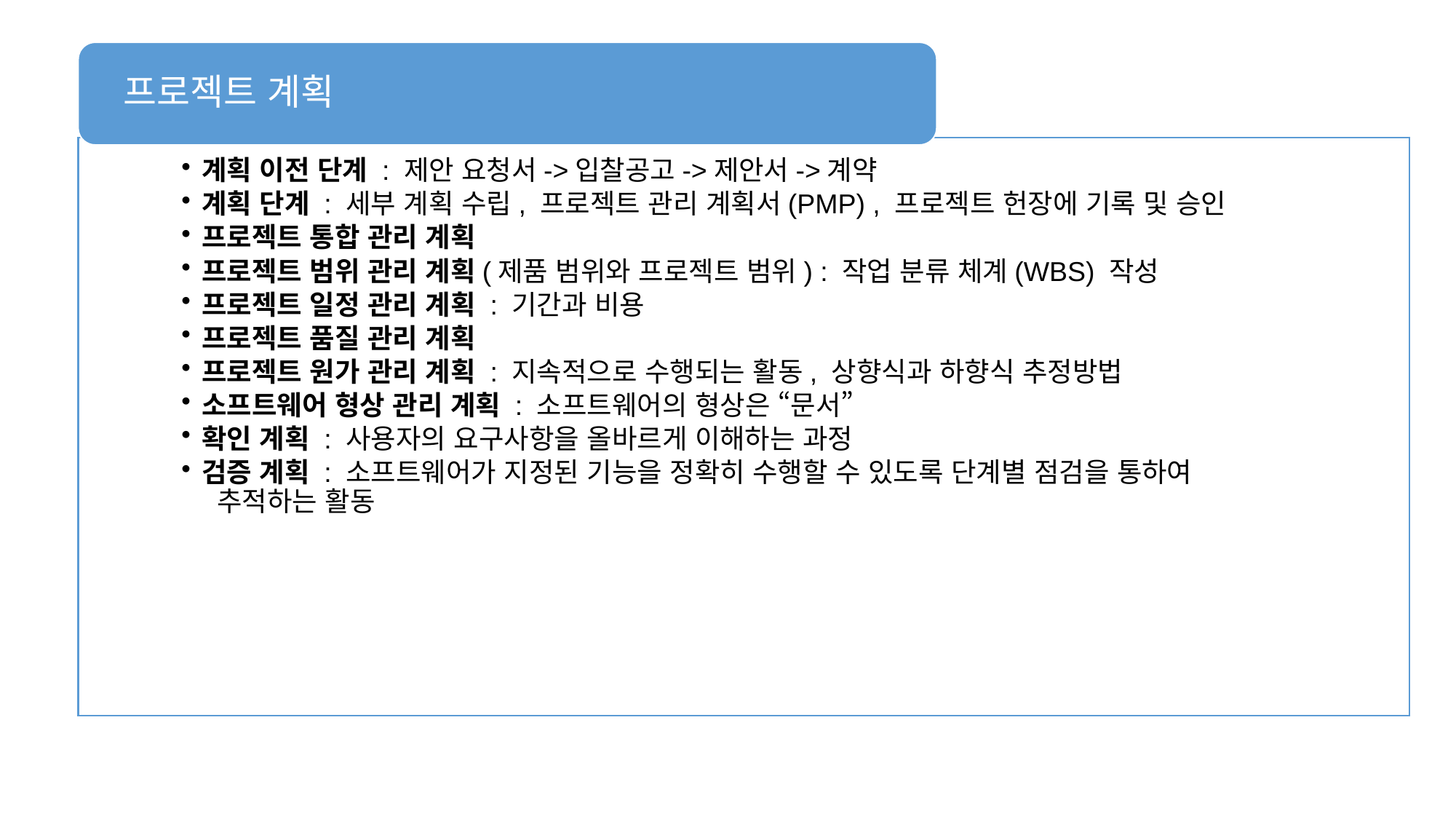

계획 이전 단계 : 제안 요청서->입찰공고->제안서->계약
계획 단계 : 세부 계획 수립, 프로젝트 관리 계획서(PMP) , 프로젝트 헌장에 기록 및 승인
프로젝트 통합 관리 계획
프로젝트 범위 관리 계획(제품 범위와 프로젝트 범위) : 작업 분류 체계(WBS) 작성
프로젝트 일정 관리 계획 : 기간과 비용
프로젝트 품질 관리 계획
프로젝트 원가 관리 계획 : 지속적으로 수행되는 활동, 상향식과 하향식 추정방법
소프트웨어 형상 관리 계획 : 소프트웨어의 형상은 “문서”
확인 계획 : 사용자의 요구사항을 올바르게 이해하는 과정
검증 계획 : 소프트웨어가 지정된 기능을 정확히 수행할 수 있도록 단계별 점검을 통하여                 추적하는 활동

프로젝트 계획